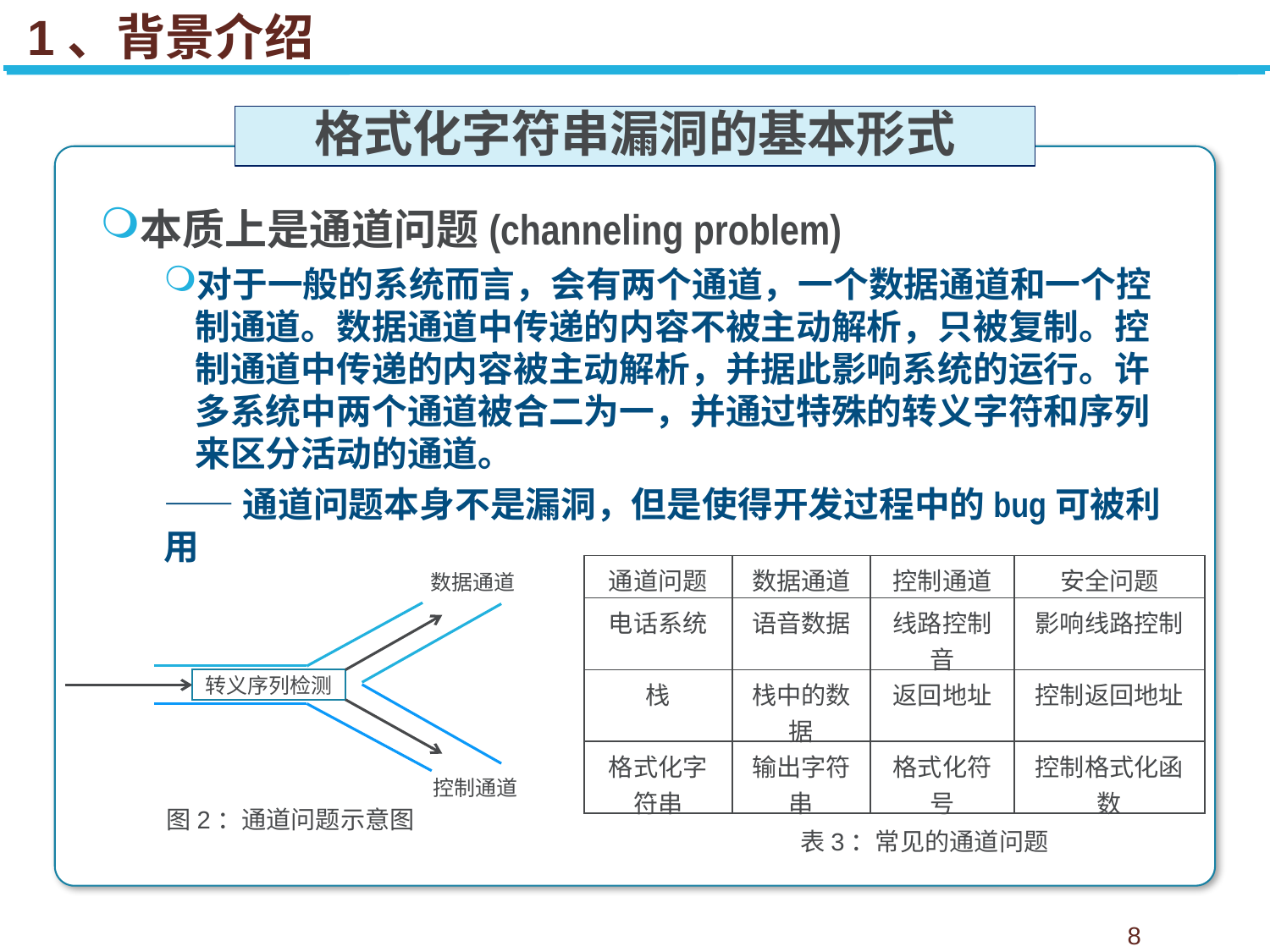

# 1、背景介绍
格式化字符串漏洞的基本形式
本质上是通道问题(channeling problem)
对于一般的系统而言，会有两个通道，一个数据通道和一个控制通道。数据通道中传递的内容不被主动解析，只被复制。控制通道中传递的内容被主动解析，并据此影响系统的运行。许多系统中两个通道被合二为一，并通过特殊的转义字符和序列来区分活动的通道。
——通道问题本身不是漏洞，但是使得开发过程中的bug可被利用
| 通道问题 | 数据通道 | 控制通道 | 安全问题 |
| --- | --- | --- | --- |
| 电话系统 | 语音数据 | 线路控制音 | 影响线路控制 |
| 栈 | 栈中的数据 | 返回地址 | 控制返回地址 |
| 格式化字符串 | 输出字符串 | 格式化符号 | 控制格式化函数 |
数据通道
转义序列检测
控制通道
图2：通道问题示意图
表3：常见的通道问题
8